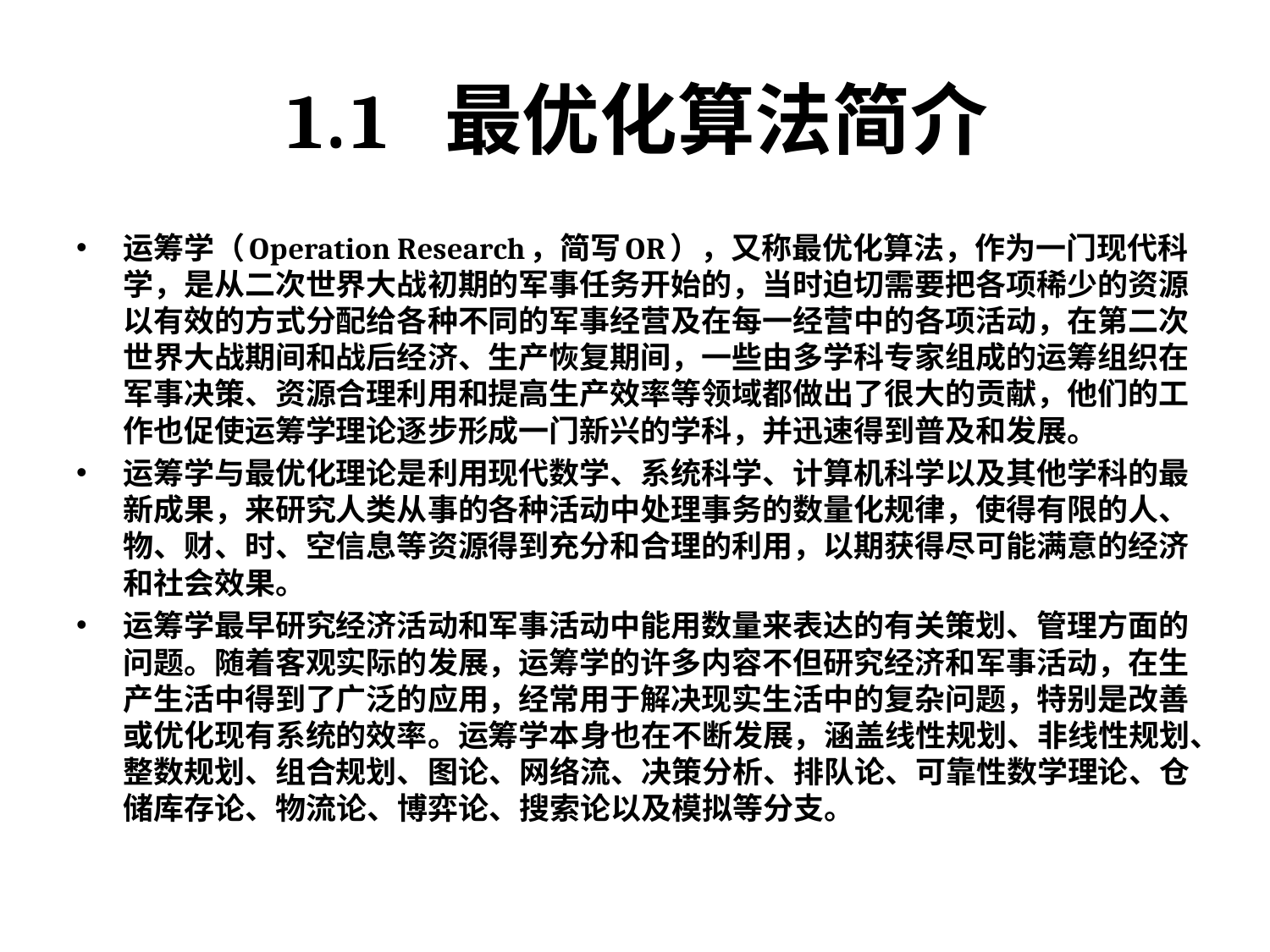

# 1.1  最优化算法简介
运筹学（Operation Research，简写OR），又称最优化算法，作为一门现代科学，是从二次世界大战初期的军事任务开始的，当时迫切需要把各项稀少的资源以有效的方式分配给各种不同的军事经营及在每一经营中的各项活动，在第二次世界大战期间和战后经济、生产恢复期间，一些由多学科专家组成的运筹组织在军事决策、资源合理利用和提高生产效率等领域都做出了很大的贡献，他们的工作也促使运筹学理论逐步形成一门新兴的学科，并迅速得到普及和发展。
运筹学与最优化理论是利用现代数学、系统科学、计算机科学以及其他学科的最新成果，来研究人类从事的各种活动中处理事务的数量化规律，使得有限的人、物、财、时、空信息等资源得到充分和合理的利用，以期获得尽可能满意的经济和社会效果。
运筹学最早研究经济活动和军事活动中能用数量来表达的有关策划、管理方面的问题。随着客观实际的发展，运筹学的许多内容不但研究经济和军事活动，在生产生活中得到了广泛的应用，经常用于解决现实生活中的复杂问题，特别是改善或优化现有系统的效率。运筹学本身也在不断发展，涵盖线性规划、非线性规划、整数规划、组合规划、图论、网络流、决策分析、排队论、可靠性数学理论、仓储库存论、物流论、博弈论、搜索论以及模拟等分支。